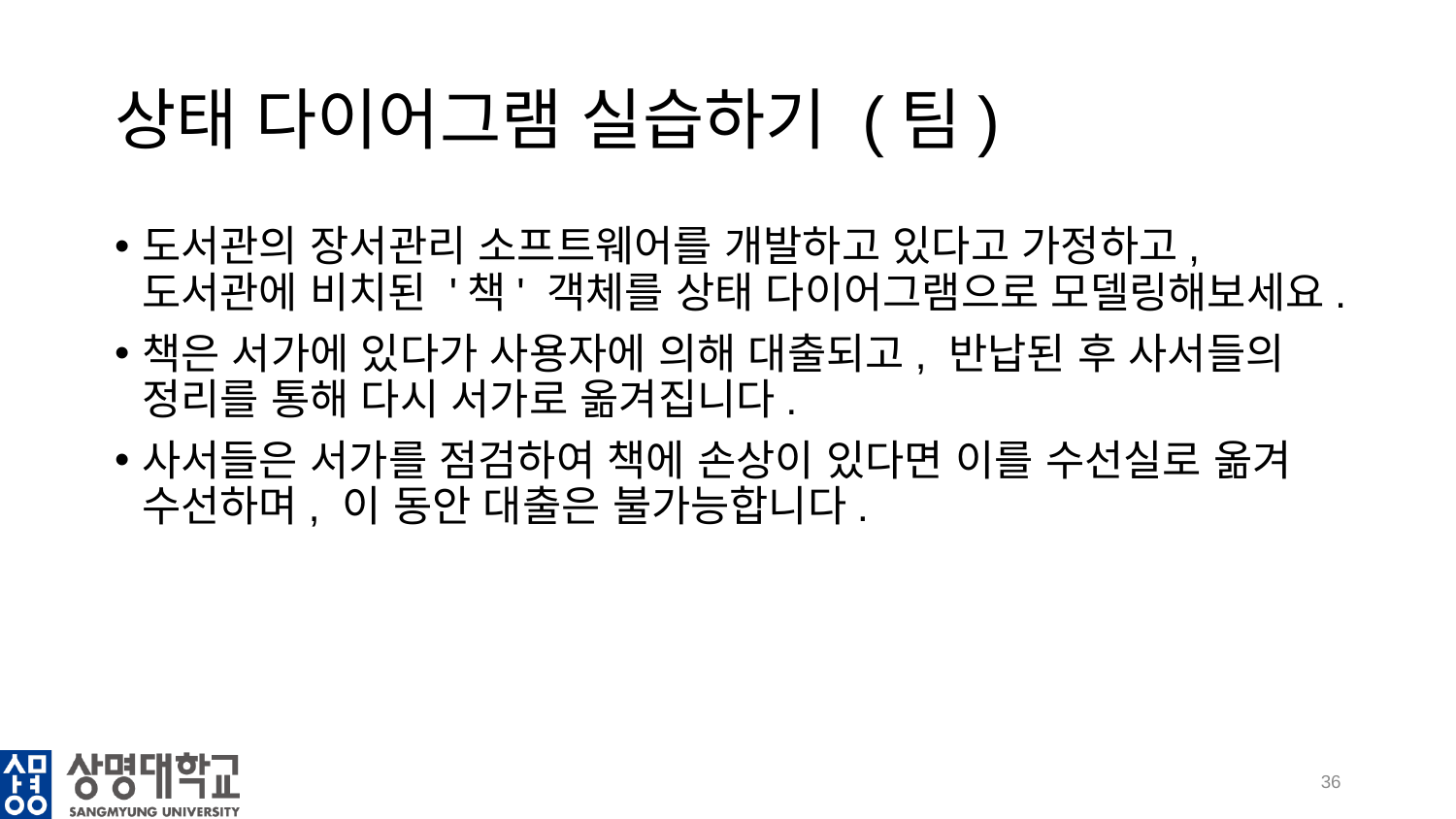

# 상태 다이어그램 실습하기 (팀)
도서관의 장서관리 소프트웨어를 개발하고 있다고 가정하고, 도서관에 비치된 '책' 객체를 상태 다이어그램으로 모델링해보세요.
책은 서가에 있다가 사용자에 의해 대출되고, 반납된 후 사서들의 정리를 통해 다시 서가로 옮겨집니다.
사서들은 서가를 점검하여 책에 손상이 있다면 이를 수선실로 옮겨 수선하며, 이 동안 대출은 불가능합니다.
36